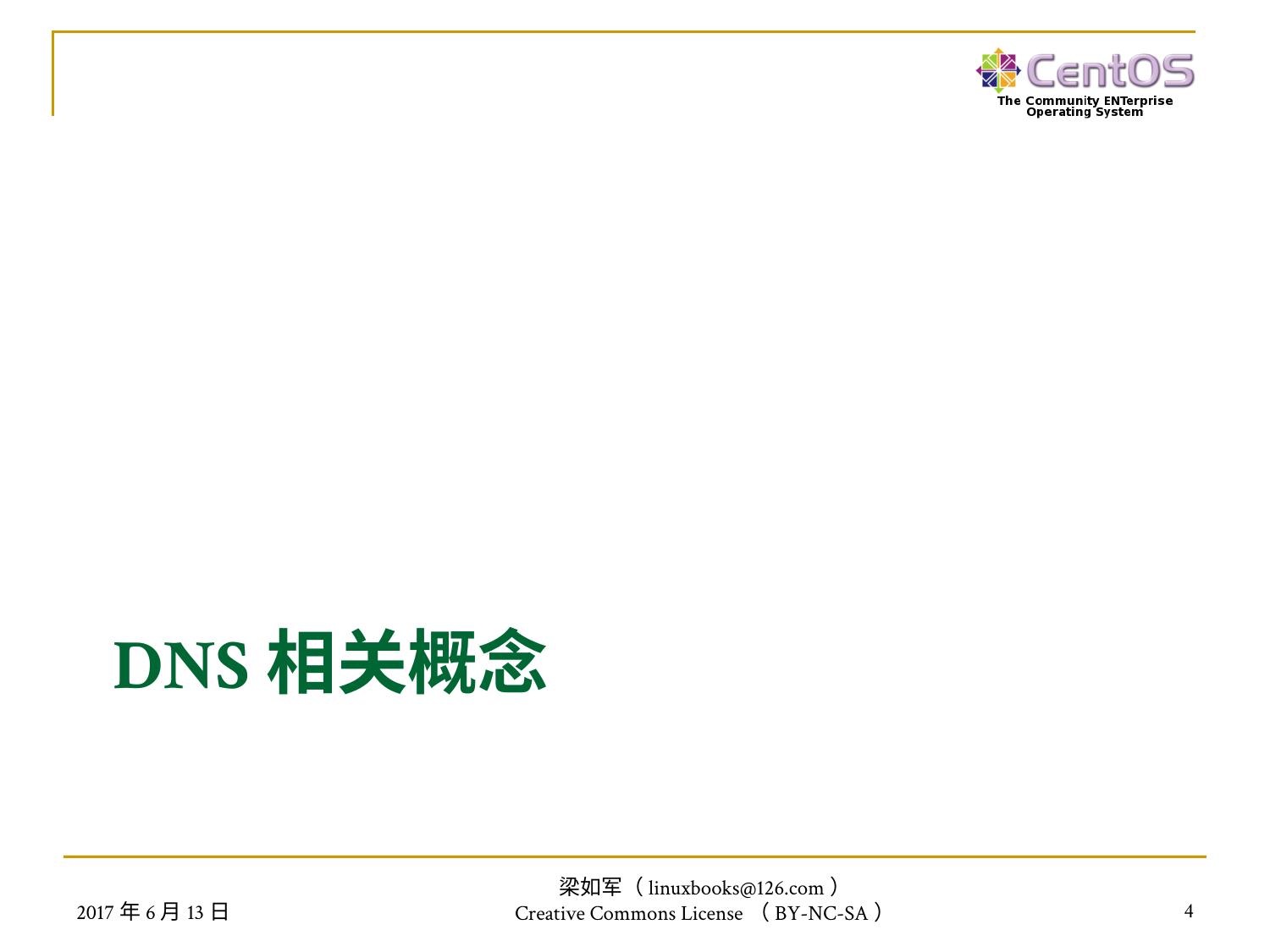

# DNS相关概念
2017年6月13日
4
梁如军（linuxbooks@126.com）
Creative Commons License（BY-NC-SA）